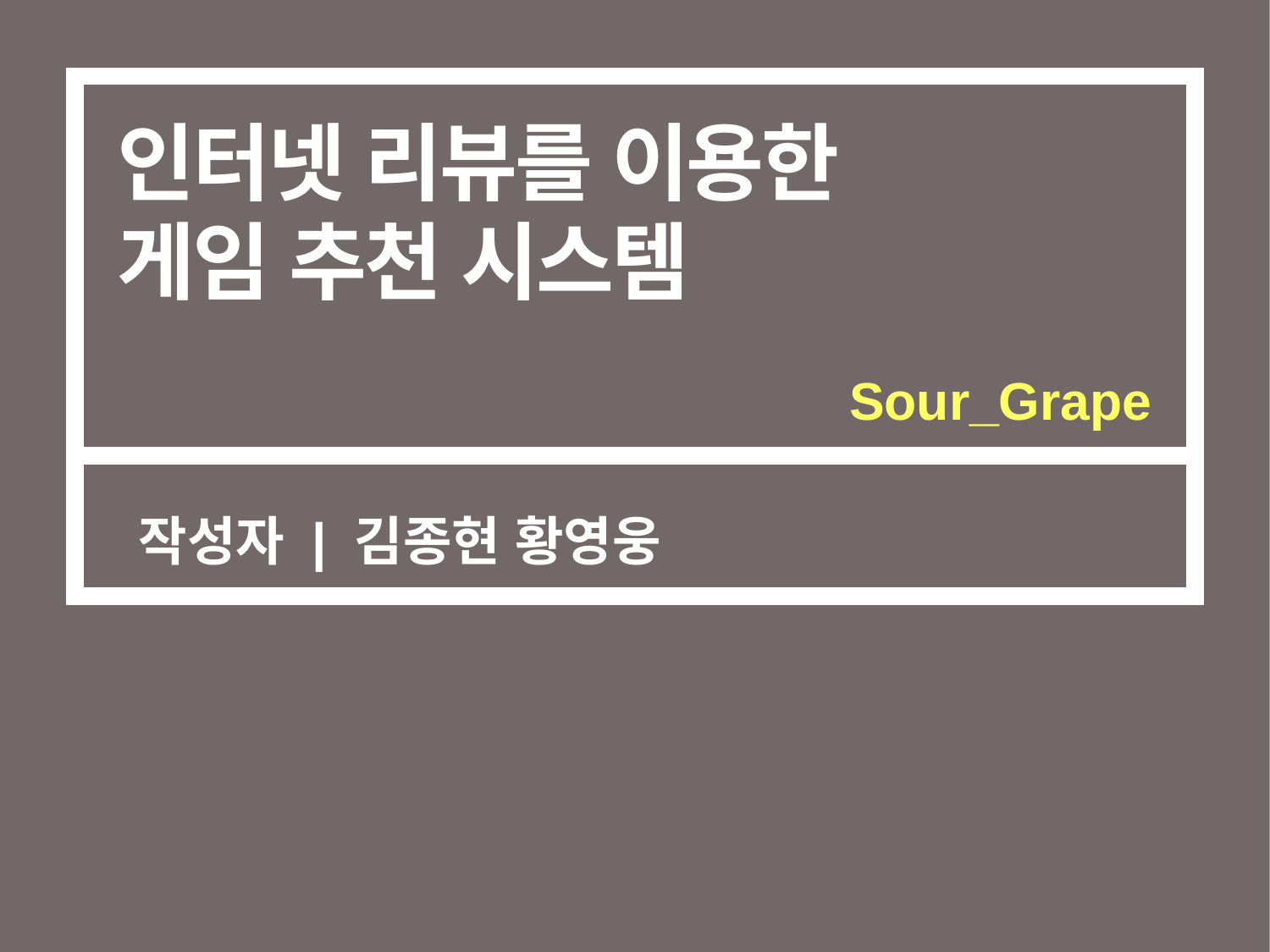

# 인터넷 리뷰를 이용한 게임 추천 시스템
Sour_Grape

작성자 | 김종현 황영웅